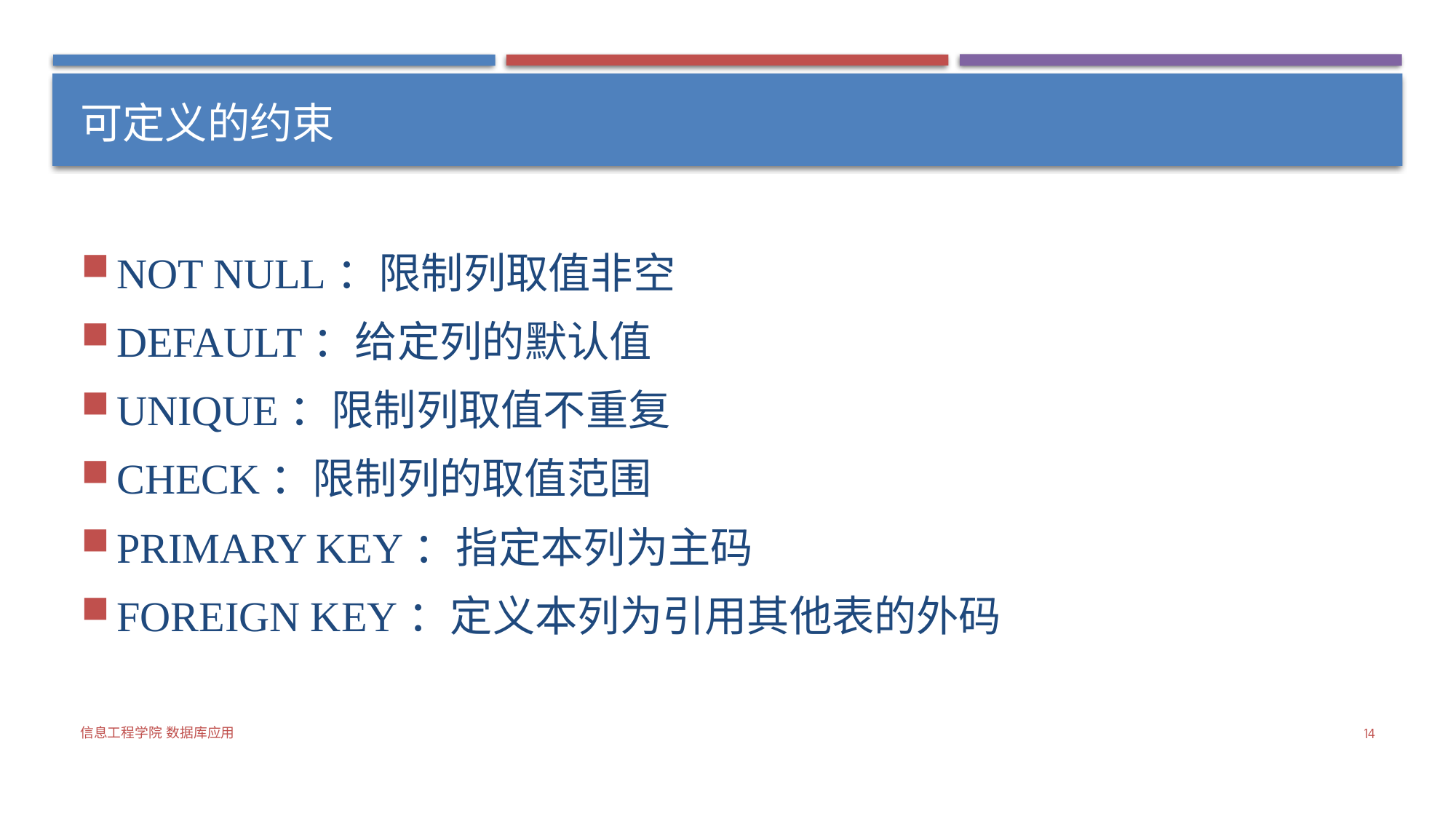

# 可定义的约束
NOT NULL：限制列取值非空
DEFAULT：给定列的默认值
UNIQUE：限制列取值不重复
CHECK：限制列的取值范围
PRIMARY KEY：指定本列为主码
FOREIGN KEY：定义本列为引用其他表的外码
信息工程学院 数据库应用
14